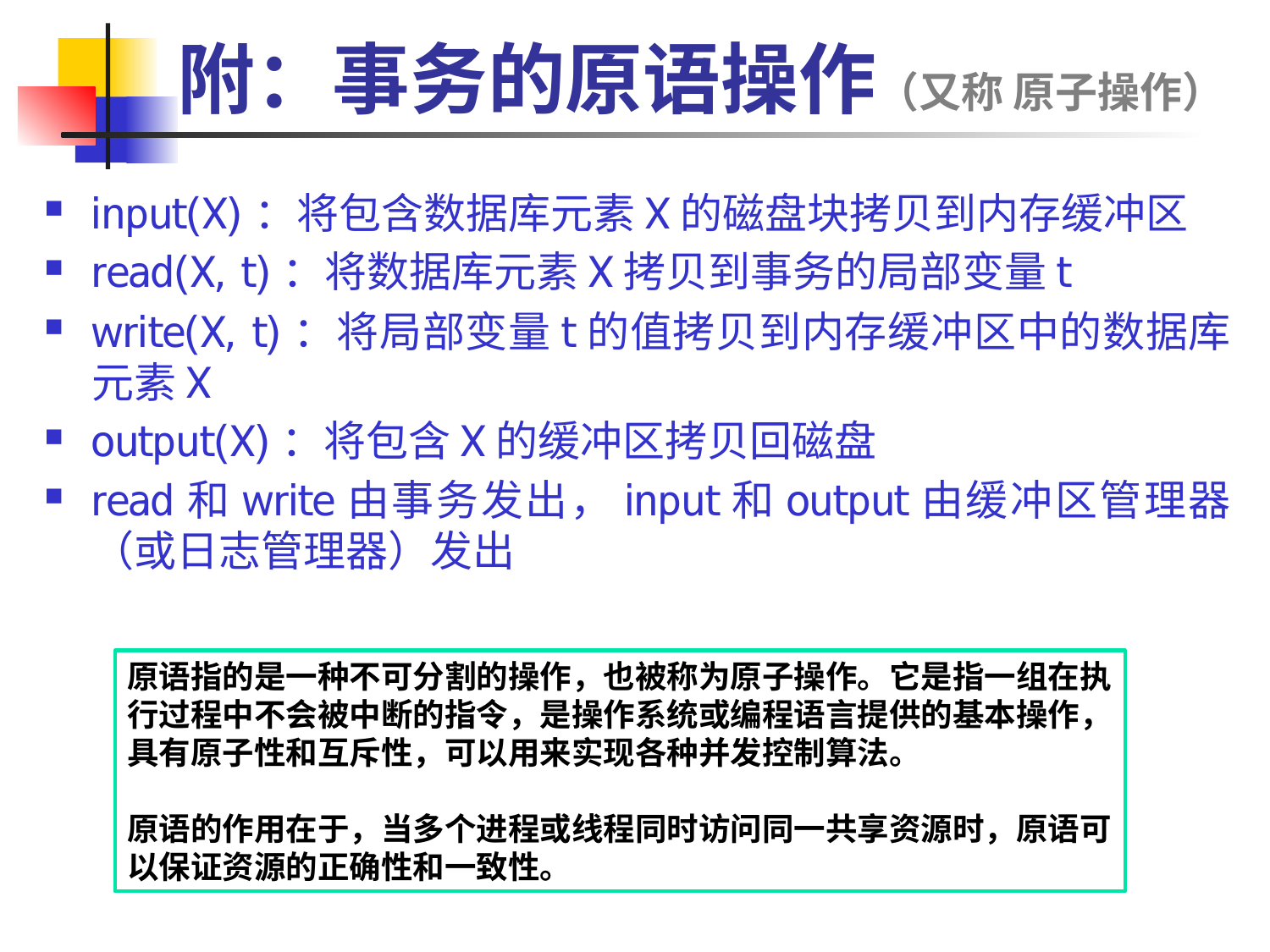

# 附：事务的原语操作（又称 原子操作）
input(X)：将包含数据库元素X的磁盘块拷贝到内存缓冲区
read(X, t)：将数据库元素X拷贝到事务的局部变量t
write(X, t)：将局部变量t的值拷贝到内存缓冲区中的数据库元素X
output(X)：将包含X的缓冲区拷贝回磁盘
read和write由事务发出，input和output由缓冲区管理器（或日志管理器）发出
原语指的是一种不可分割的操作，也被称为原子操作。它是指一组在执行过程中不会被中断的指令，是操作系统或编程语言提供的基本操作，具有原子性和互斥性，可以用来实现各种并发控制算法。

原语的作用在于，当多个进程或线程同时访问同一共享资源时，原语可以保证资源的正确性和一致性。